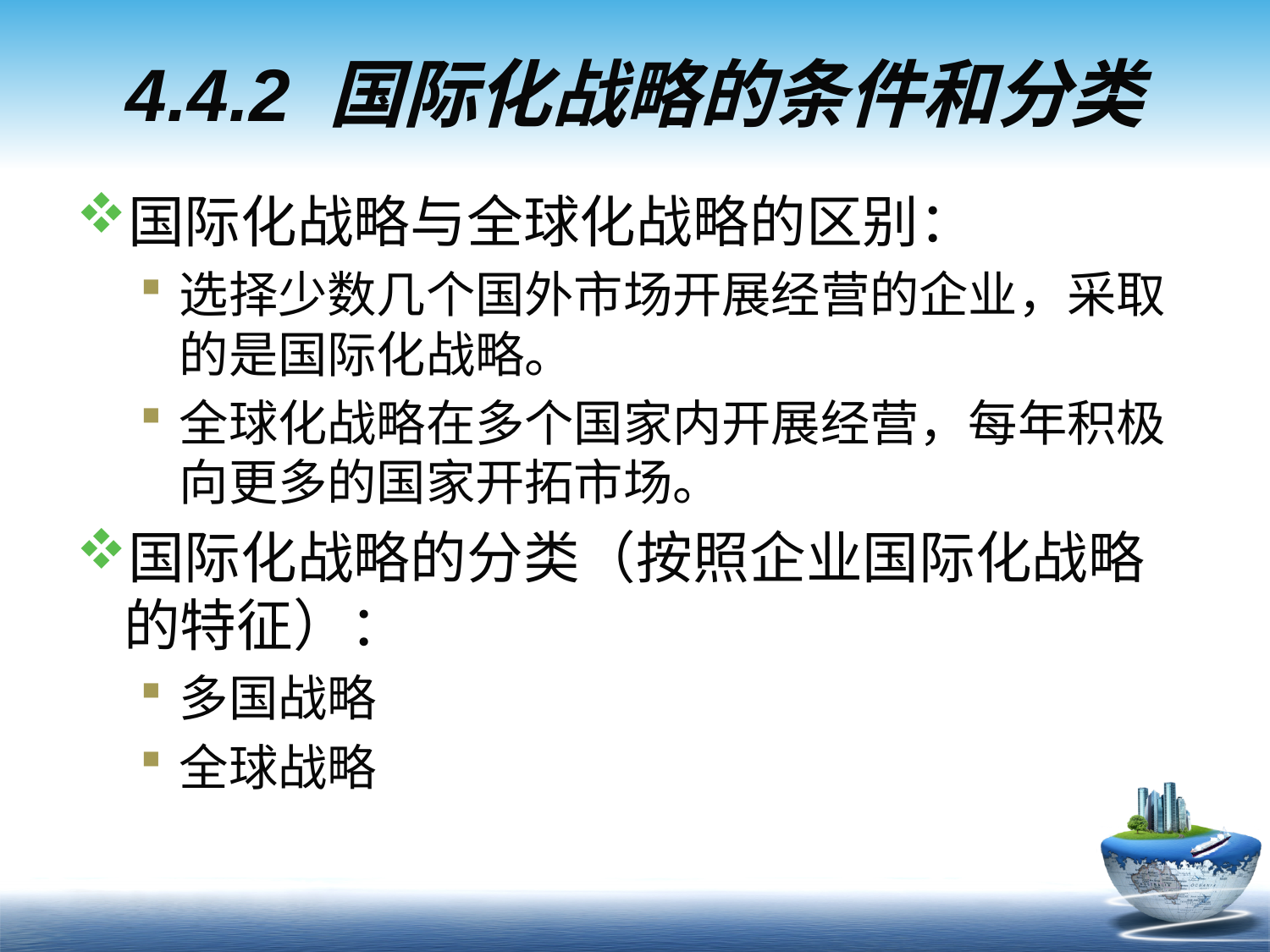

# 4.4.2 国际化战略的条件和分类
国际化战略与全球化战略的区别：
选择少数几个国外市场开展经营的企业，采取的是国际化战略。
全球化战略在多个国家内开展经营，每年积极向更多的国家开拓市场。
国际化战略的分类（按照企业国际化战略的特征）：
多国战略
全球战略